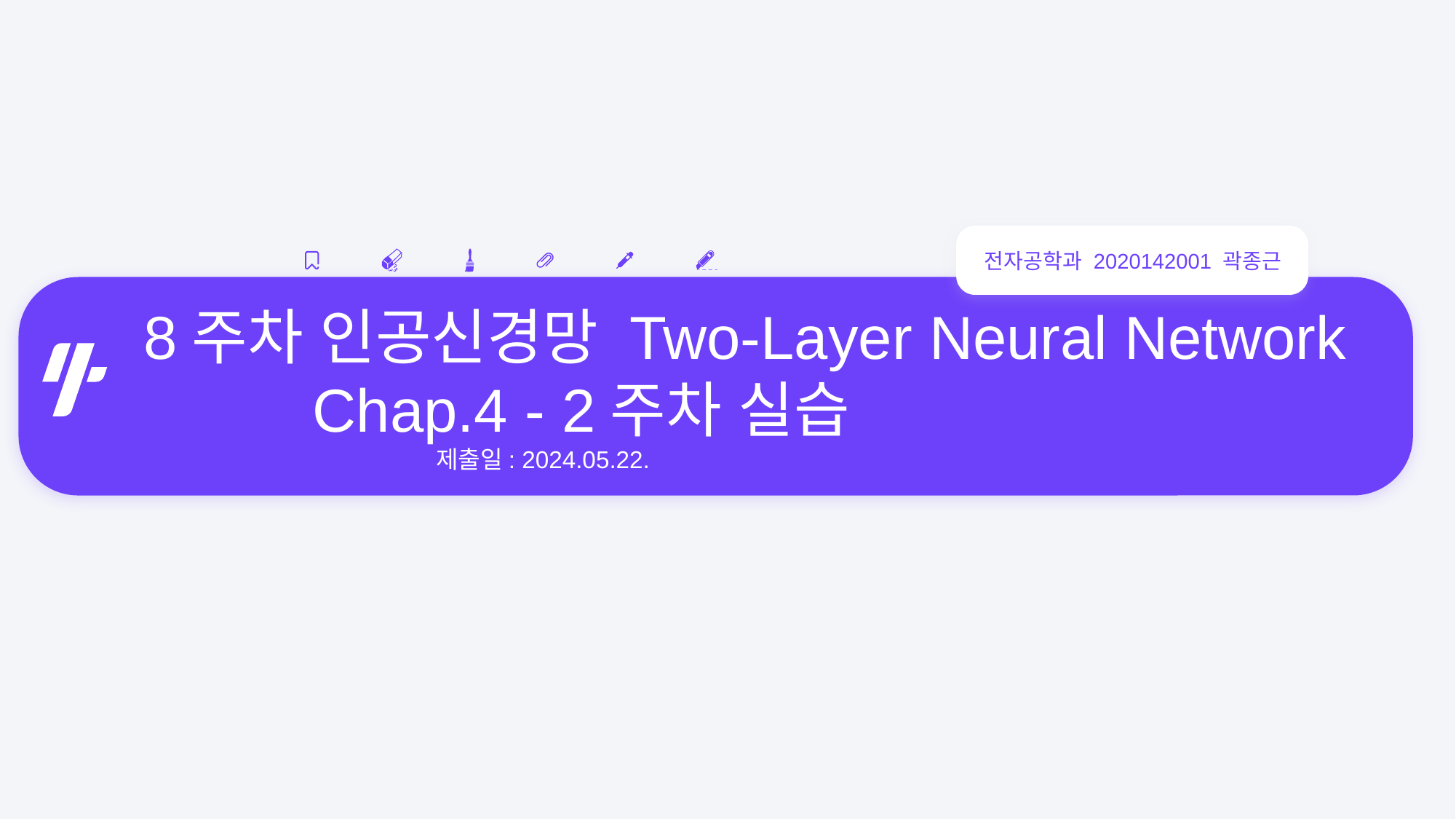

전자공학과 2020142001 곽종근

8주차 인공신경망 Two-Layer Neural Network
          Chap.4 - 2주차 실습
                                                             제출일: 2024.05.22.